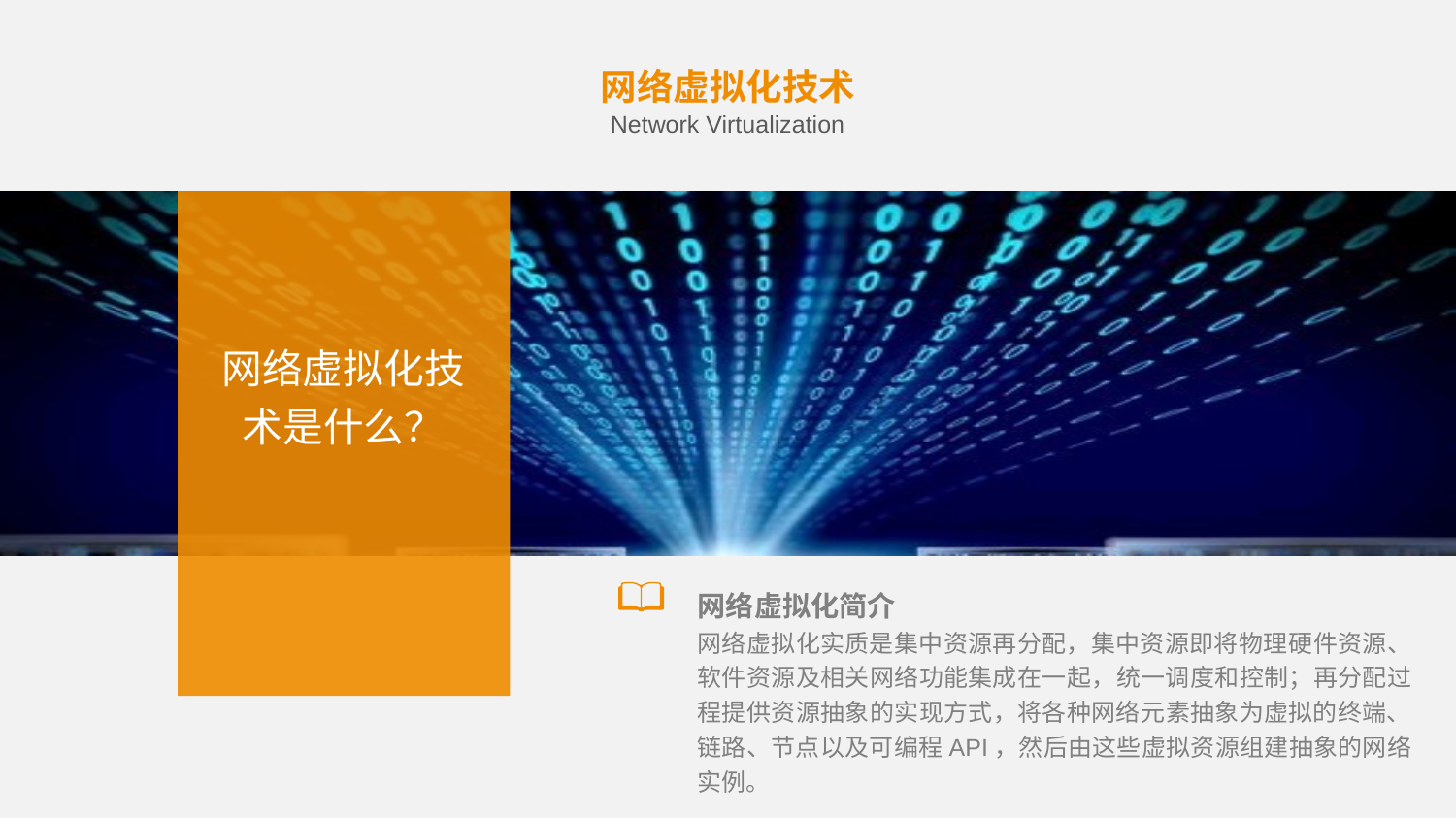

网络虚拟化技术
Network Virtualization

网络虚拟化技术是什么？

网络虚拟化简介
网络虚拟化实质是集中资源再分配，集中资源即将物理硬件资源、软件资源及相关网络功能集成在一起，统一调度和控制；再分配过程提供资源抽象的实现方式，将各种网络元素抽象为虚拟的终端、链路、节点以及可编程API，然后由这些虚拟资源组建抽象的网络实例。